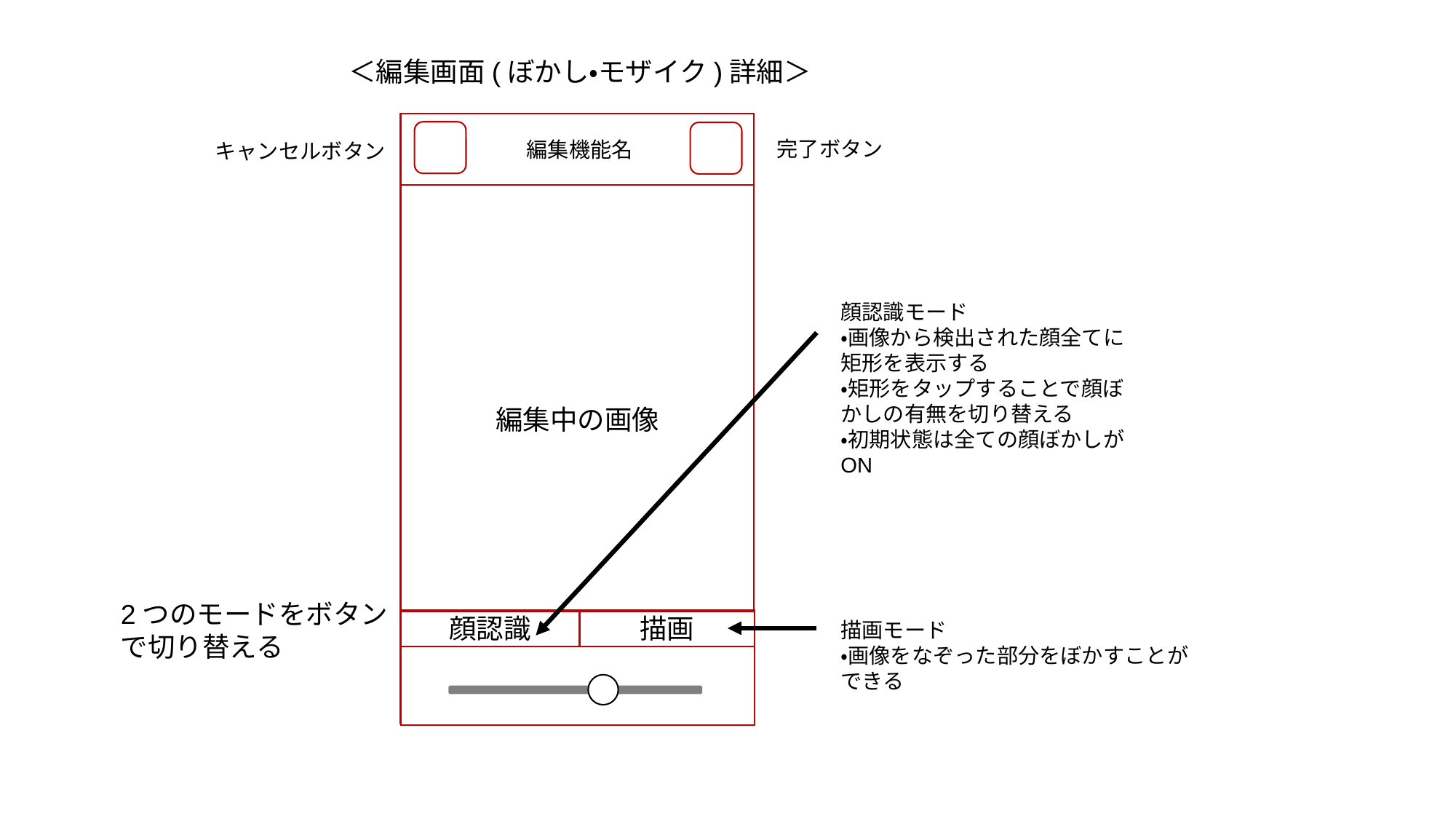

＜編集画面(ぼかし・モザイク)詳細＞
編集中の画像

完了ボタン
編集機能名
キャンセルボタン

顔認識モード
・画像から検出された顔全てに矩形を表示する
・矩形をタップすることで顔ぼかしの有無を切り替える
・初期状態は全ての顔ぼかしがON
2つのモードをボタンで切り替える
顔認識
描画

描画モード
・画像をなぞった部分をぼかすことができる